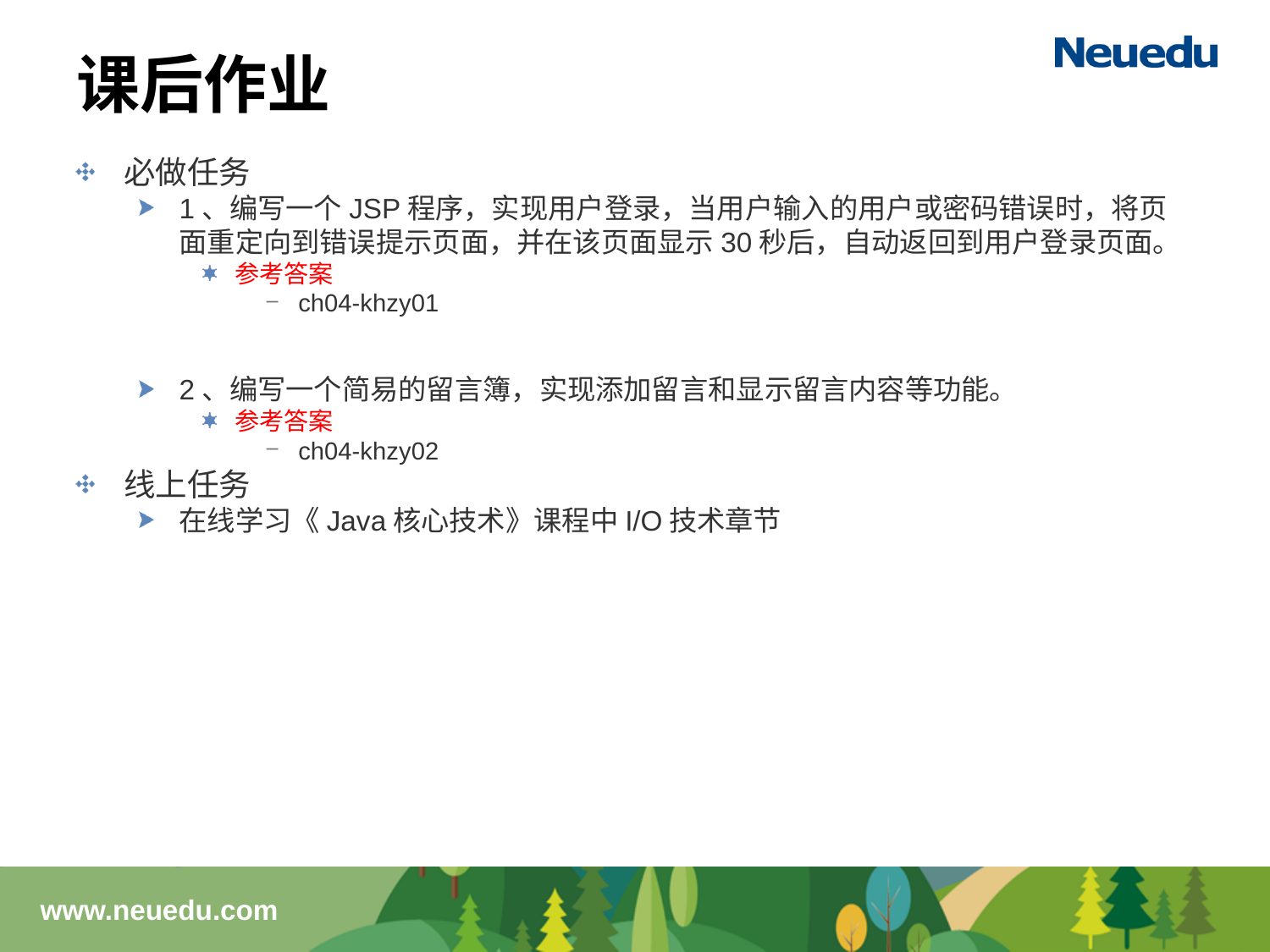

# 课后作业
必做任务
1、编写一个JSP程序，实现用户登录，当用户输入的用户或密码错误时，将页面重定向到错误提示页面，并在该页面显示30秒后，自动返回到用户登录页面。
参考答案
ch04-khzy01

2、编写一个简易的留言簿，实现添加留言和显示留言内容等功能。
参考答案
ch04-khzy02
线上任务
在线学习《Java核心技术》课程中I/O技术章节